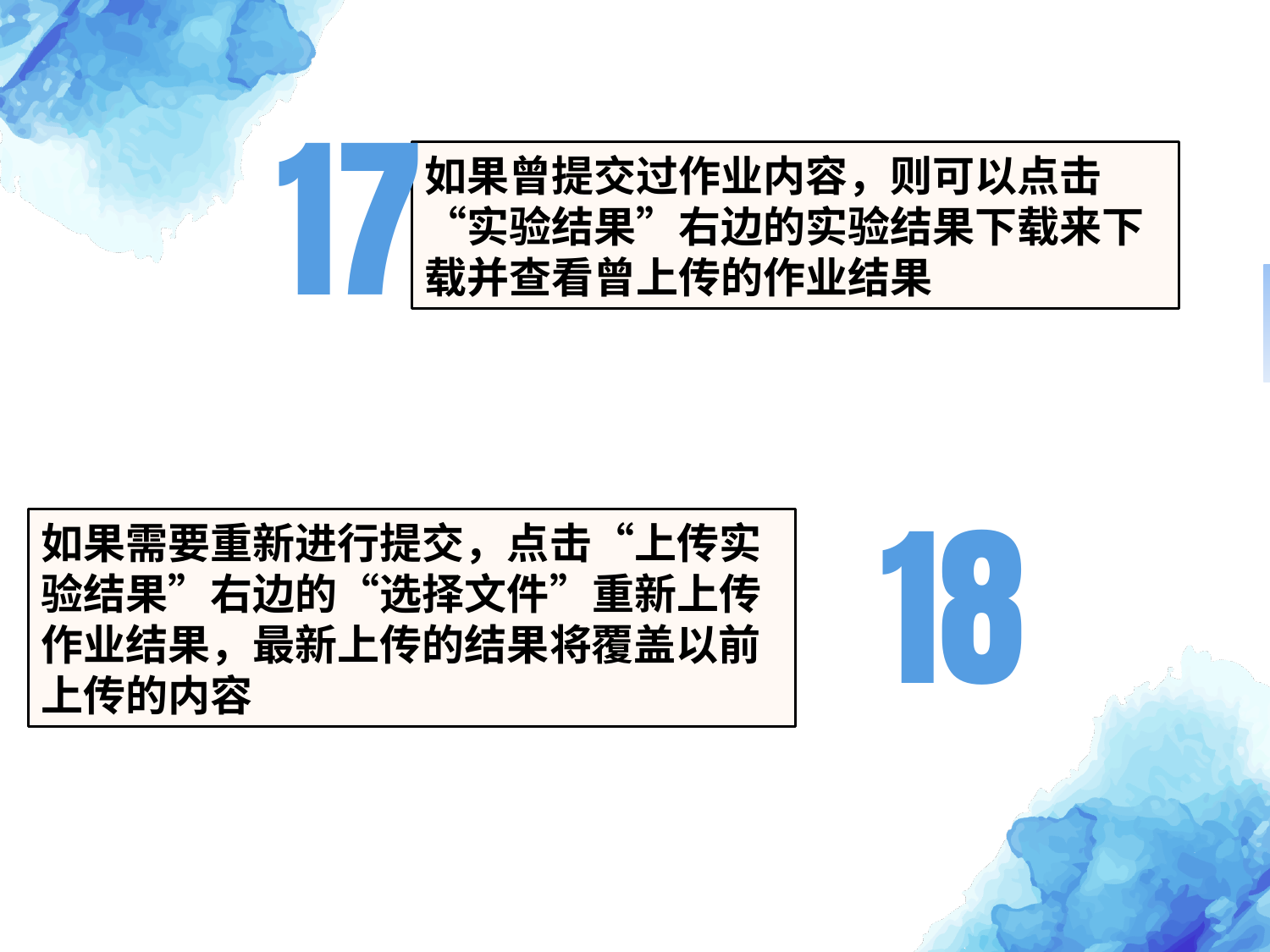

17
如果曾提交过作业内容，则可以点击“实验结果”右边的实验结果下载来下载并查看曾上传的作业结果

18
如果需要重新进行提交，点击“上传实验结果”右边的“选择文件”重新上传作业结果，最新上传的结果将覆盖以前上传的内容